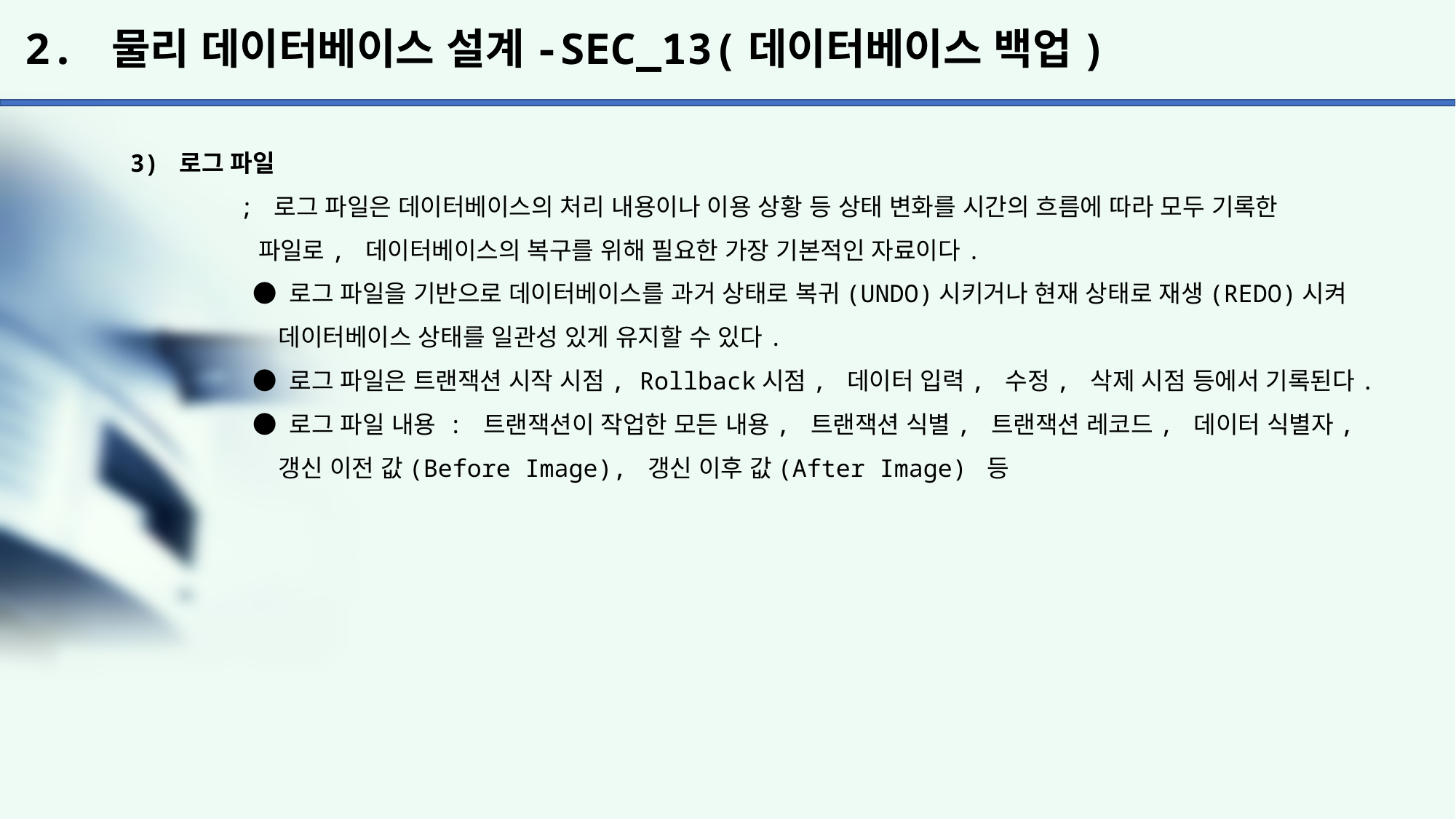

# 2. 물리 데이터베이스 설계-SEC_13(데이터베이스 백업)
3) 로그 파일
	; 로그 파일은 데이터베이스의 처리 내용이나 이용 상황 등 상태 변화를 시간의 흐름에 따라 모두 기록한
	  파일로, 데이터베이스의 복구를 위해 필요한 가장 기본적인 자료이다.
	  ● 로그 파일을 기반으로 데이터베이스를 과거 상태로 복귀(UNDO)시키거나 현재 상태로 재생(REDO)시켜
	     데이터베이스 상태를 일관성 있게 유지할 수 있다.
	  ● 로그 파일은 트랜잭션 시작 시점, Rollback시점, 데이터 입력, 수정, 삭제 시점 등에서 기록된다.
	  ● 로그 파일 내용 : 트랜잭션이 작업한 모든 내용, 트랜잭션 식별, 트랜잭션 레코드, 데이터 식별자,
	     갱신 이전 값(Before Image), 갱신 이후 값(After Image) 등